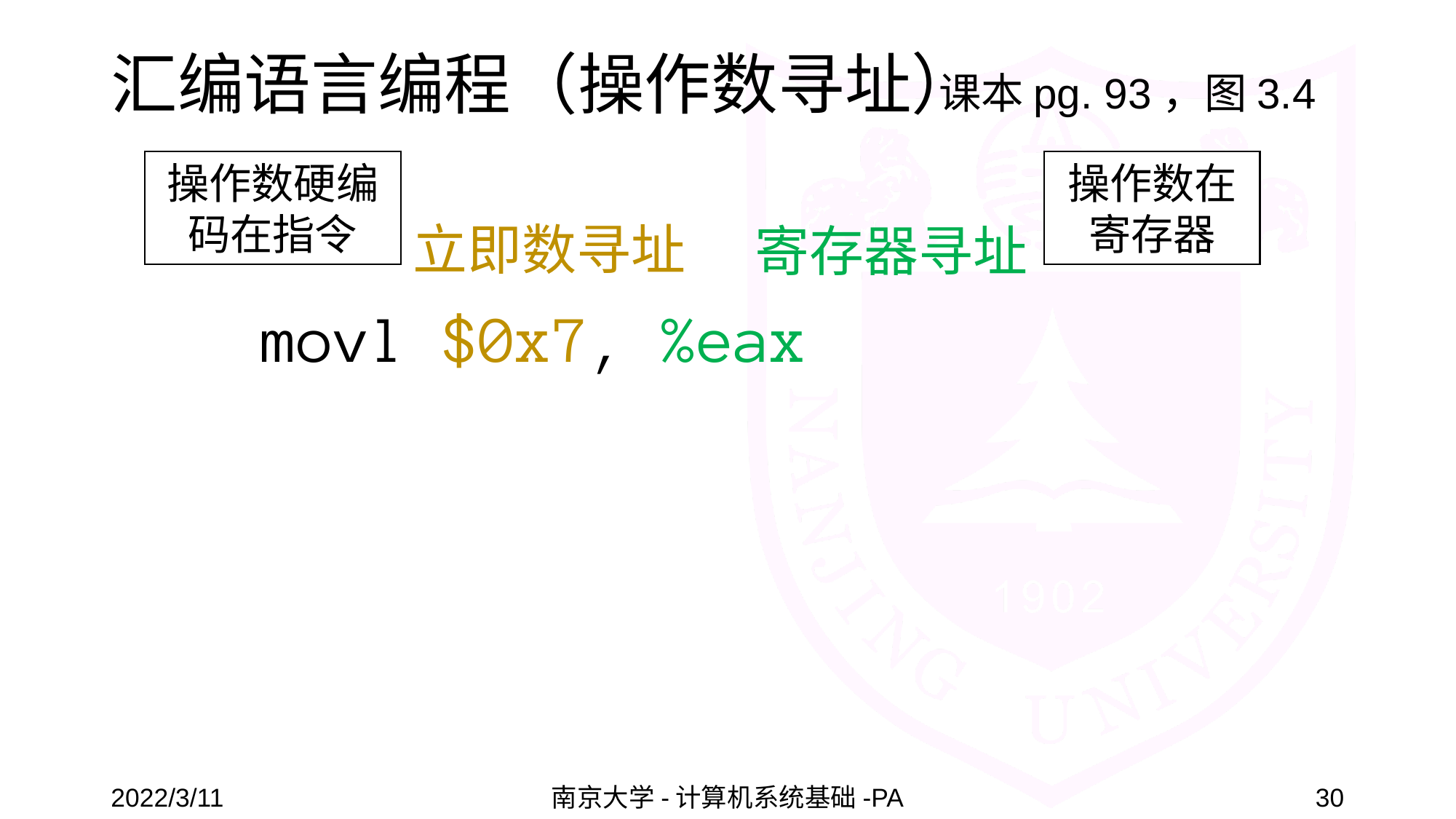

# 汇编语言编程（操作数寻址）
课本pg. 93，图3.4
操作数在寄存器
操作数硬编码在指令
立即数寻址
寄存器寻址
movl $0x7, %eax
2022/3/11
南京大学-计算机系统基础-PA
30